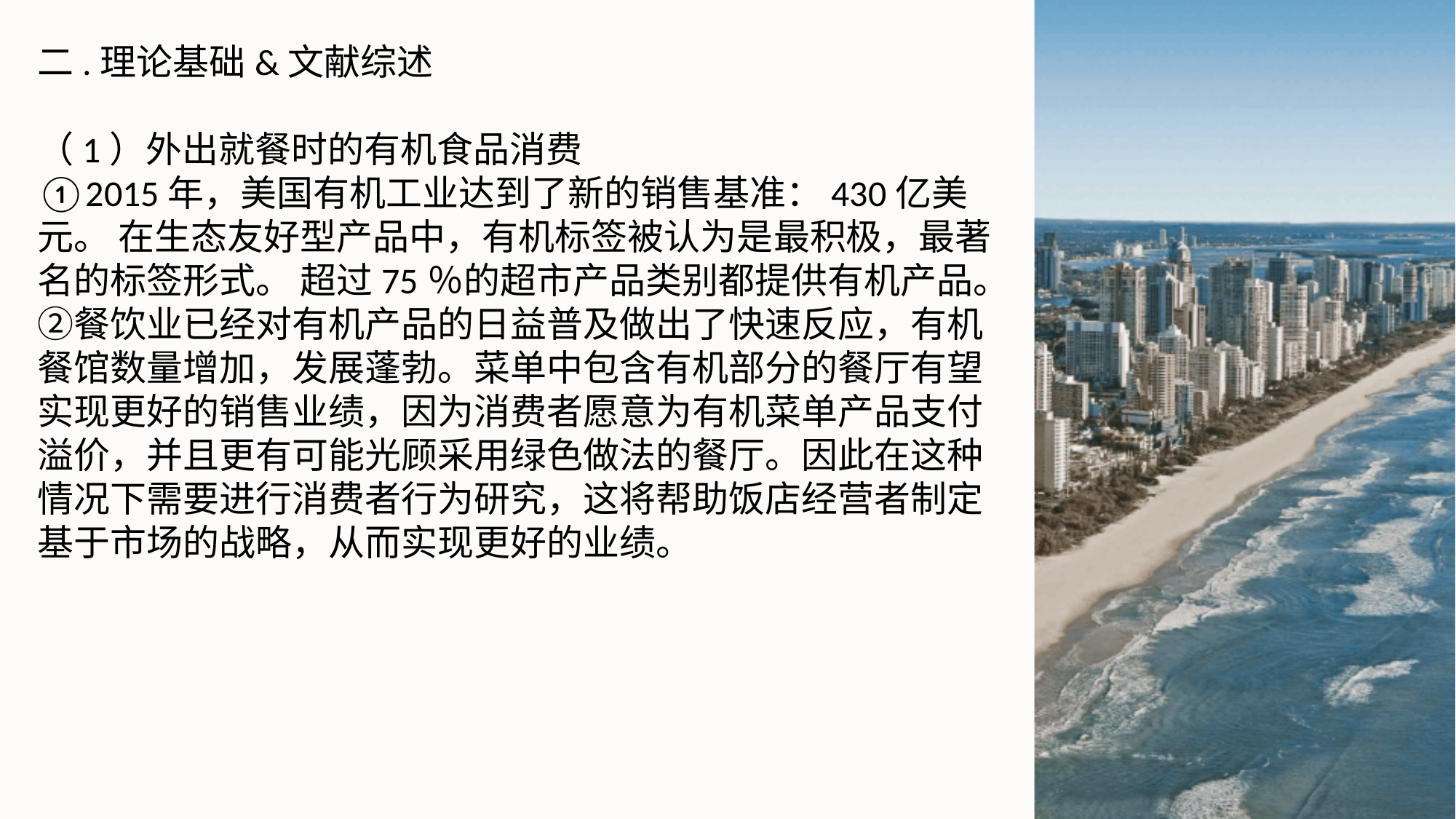

二.理论基础&文献综述

（1）外出就餐时的有机食品消费
2015年，美国有机工业达到了新的销售基准：430亿美元。 在生态友好型产品中，有机标签被认为是最积极，最著名的标签形式。 超过75％的超市产品类别都提供有机产品。
餐饮业已经对有机产品的日益普及做出了快速反应，有机餐馆数量增加，发展蓬勃。菜单中包含有机部分的餐厅有望实现更好的销售业绩，因为消费者愿意为有机菜单产品支付溢价，并且更有可能光顾采用绿色做法的餐厅。因此在这种情况下需要进行消费者行为研究，这将帮助饭店经营者制定基于市场的战略，从而实现更好的业绩。